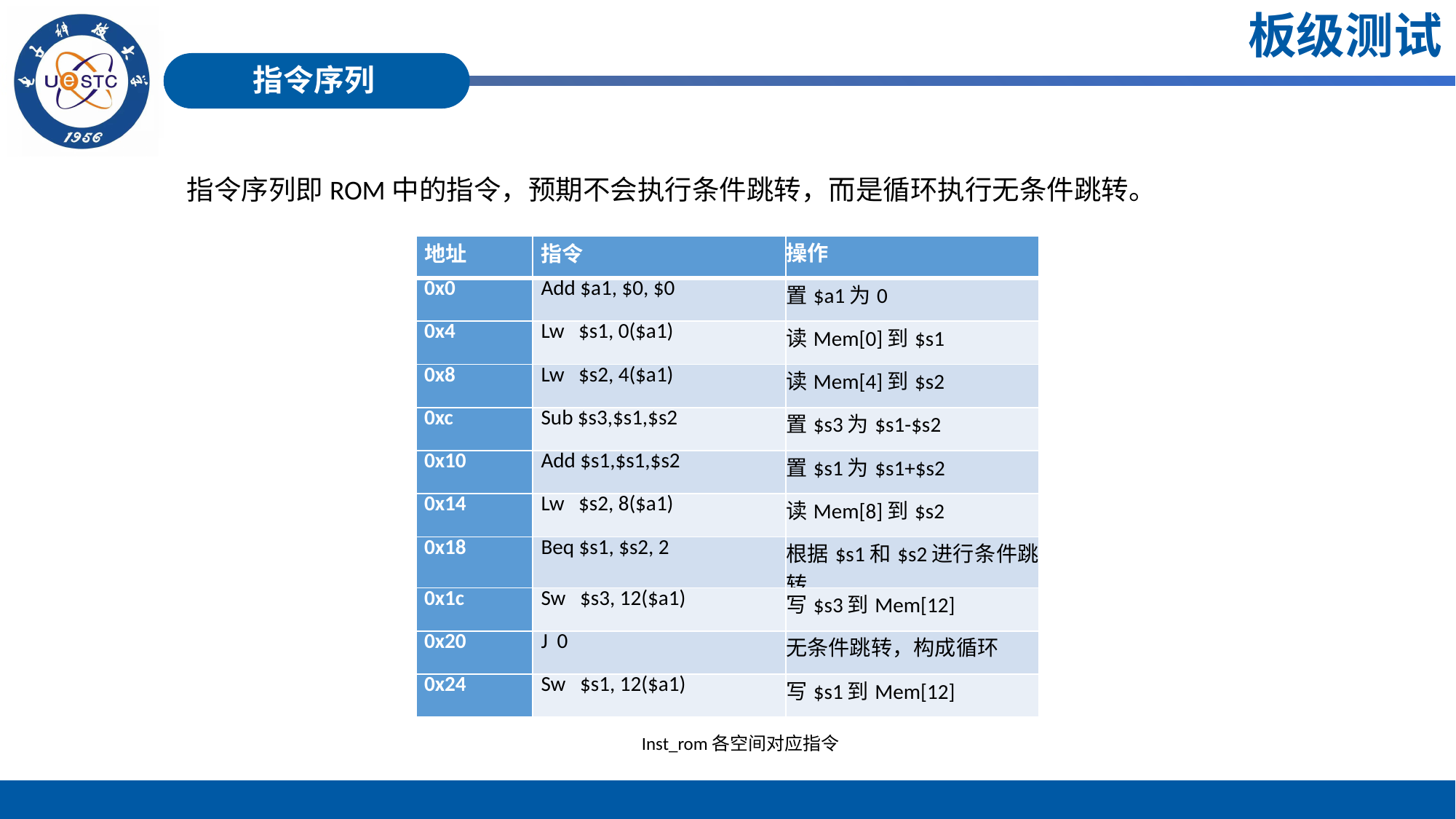

板级测试

指令序列
	指令序列即ROM中的指令，预期不会执行条件跳转，而是循环执行无条件跳转。
| 地址 | 指令 | 操作 |
| --- | --- | --- |
| 0x0 | Add $a1, $0, $0 | 置$a1为0 |
| 0x4 | Lw $s1, 0($a1) | 读Mem[0]到$s1 |
| 0x8 | Lw $s2, 4($a1) | 读Mem[4]到$s2 |
| 0xc | Sub $s3,$s1,$s2 | 置$s3为$s1-$s2 |
| 0x10 | Add $s1,$s1,$s2 | 置$s1为$s1+$s2 |
| 0x14 | Lw $s2, 8($a1) | 读Mem[8]到$s2 |
| 0x18 | Beq $s1, $s2, 2 | 根据$s1和$s2进行条件跳转 |
| 0x1c | Sw $s3, 12($a1) | 写$s3到Mem[12] |
| 0x20 | J 0 | 无条件跳转，构成循环 |
| 0x24 | Sw $s1, 12($a1) | 写$s1到Mem[12] |
Inst_rom各空间对应指令